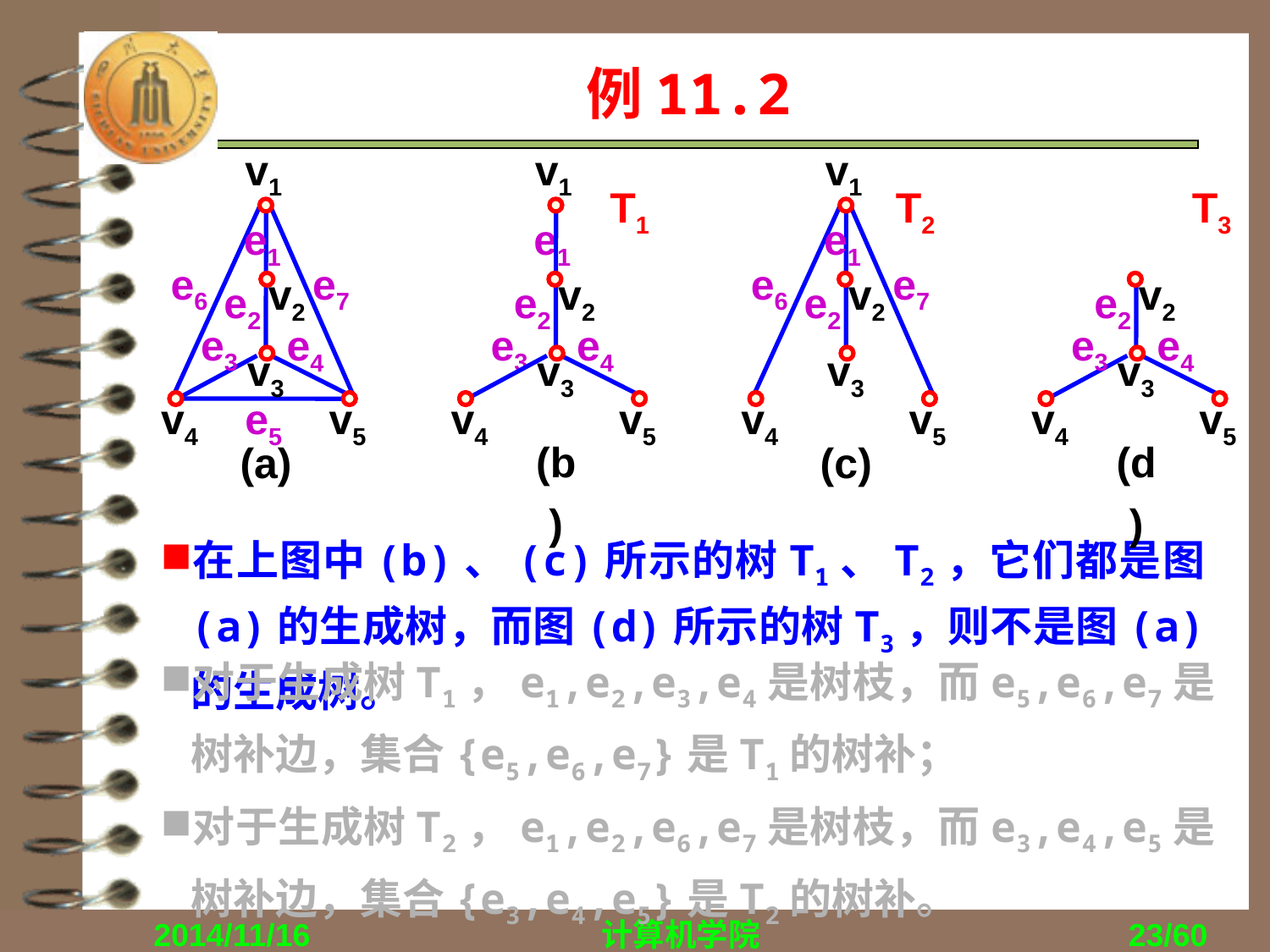

# 例11.2
v1

e1

e6
e7
v2
e2

e3
e4
v3

v4
e5
v5

(a)
v1
T1

e1

v2
e2

e3
e4
v3

v4
v5

(b)
v1
T2

e1

e6
e7
v2
e2

v3

v4
v5

(c)
T3
v2
e2

e3
e4
v3

v4
v5

(d)
在上图中(b)、(c)所示的树T1、T2，它们都是图(a)的生成树，而图(d)所示的树T3，则不是图(a)的生成树。
对于生成树T1，e1,e2,e3,e4是树枝，而e5,e6,e7是树补边，集合{e5,e6,e7}是T1的树补；
对于生成树T2，e1,e2,e6,e7是树枝，而e3,e4,e5是树补边，集合{e3,e4,e5}是T2的树补。
2014/11/16
计算机学院
23/60